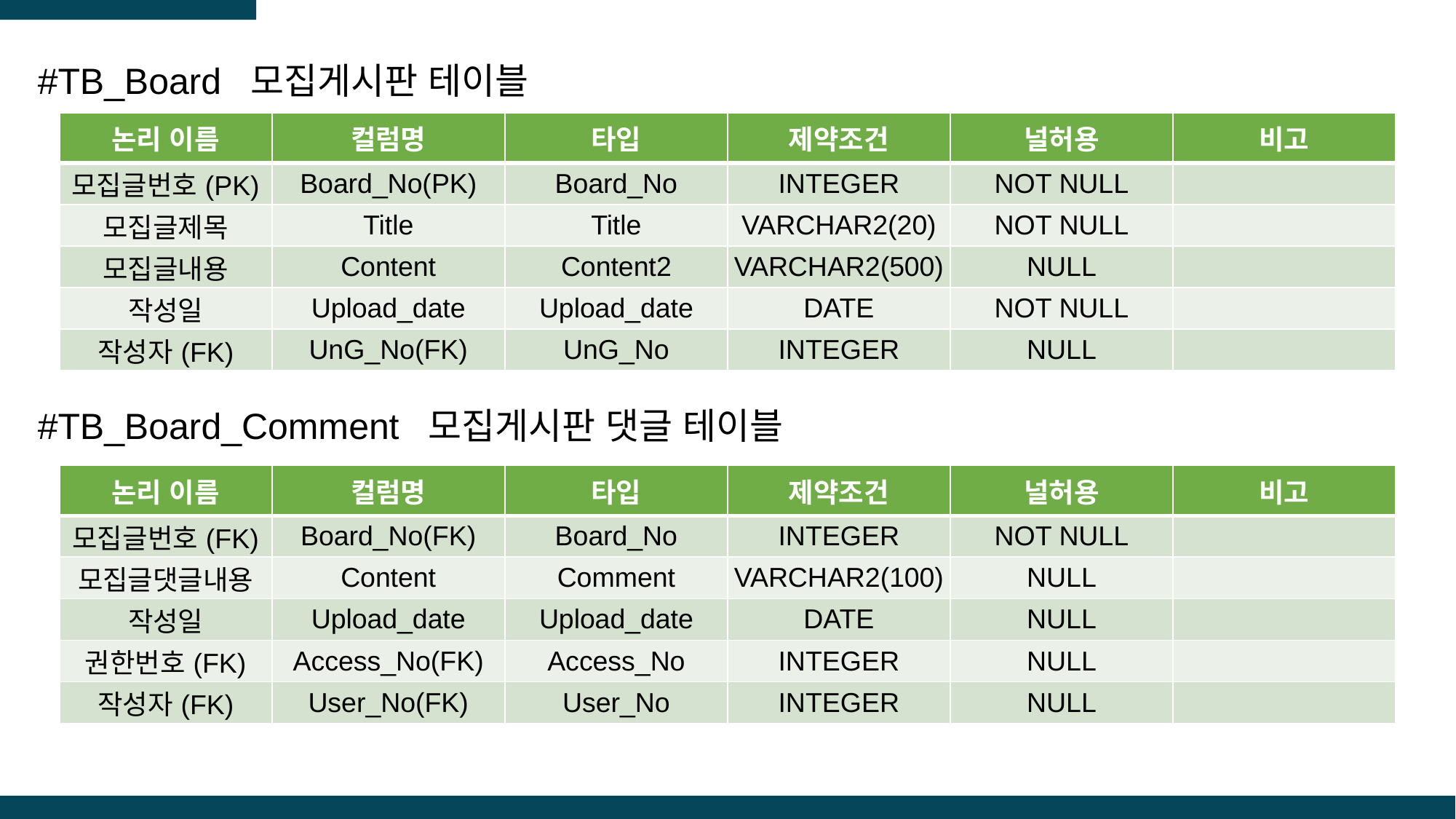

# #TB_Board  모집게시판 테이블
| 논리 이름 | 컬럼명 | 타입 | 제약조건 | 널허용 | 비고 |
| --- | --- | --- | --- | --- | --- |
| 모집글번호(PK) | Board\_No(PK) | Board\_No | INTEGER | NOT NULL |  |
| 모집글제목 | Title | Title | VARCHAR2(20) | NOT NULL |  |
| 모집글내용 | Content | Content2 | VARCHAR2(500) | NULL |  |
| 작성일 | Upload\_date | Upload\_date | DATE | NOT NULL |  |
| 작성자(FK) | UnG\_No(FK) | UnG\_No | INTEGER | NULL |  |
#TB_Board_Comment  모집게시판 댓글 테이블
| 논리 이름 | 컬럼명 | 타입 | 제약조건 | 널허용 | 비고 |
| --- | --- | --- | --- | --- | --- |
| 모집글번호(FK) | Board\_No(FK) | Board\_No | INTEGER | NOT NULL |  |
| 모집글댓글내용 | Content | Comment | VARCHAR2(100) | NULL |  |
| 작성일 | Upload\_date | Upload\_date | DATE | NULL |  |
| 권한번호(FK) | Access\_No(FK) | Access\_No | INTEGER | NULL |  |
| 작성자(FK) | User\_No(FK) | User\_No | INTEGER | NULL |  |